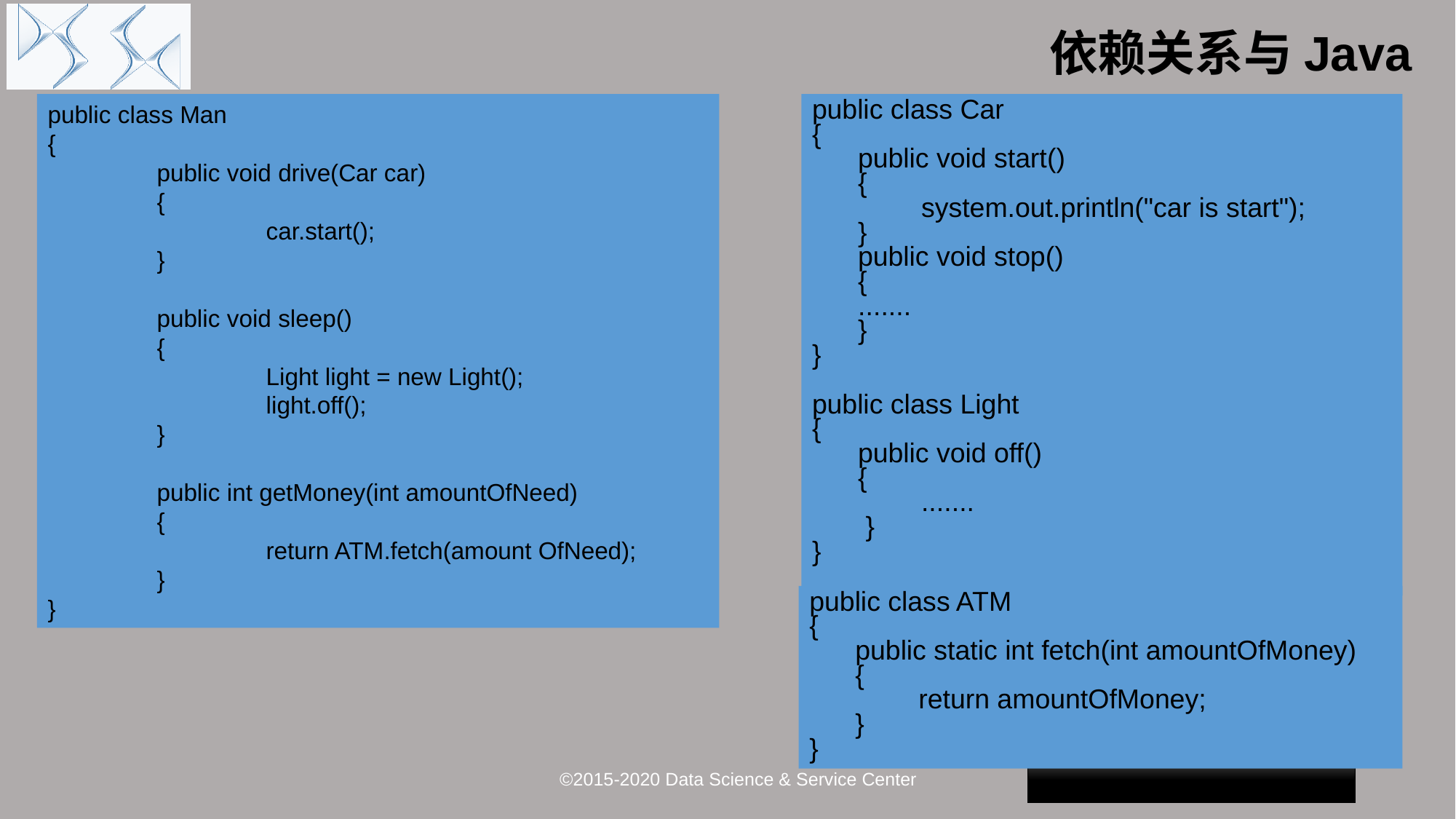

# 依赖关系与Java
public class Man
{
	public void drive(Car car)
	{
		car.start();
	}

	public void sleep()
	{
		Light light = new Light();
		light.off();
	}

	public int getMoney(int amountOfNeed)
	{
		return ATM.fetch(amount OfNeed);
	}
}
public class Car
{
      public void start()
      {
	system.out.println("car is start");
      }
      public void stop()
      {
      .......
      }
}

public class Light
{
      public void off()
      {
	.......
       }
}

public class ATM
{
      public static int fetch(int amountOfMoney)
      {
	return amountOfMoney;
      }
}

©2015-2020 Data Science & Service Center
30